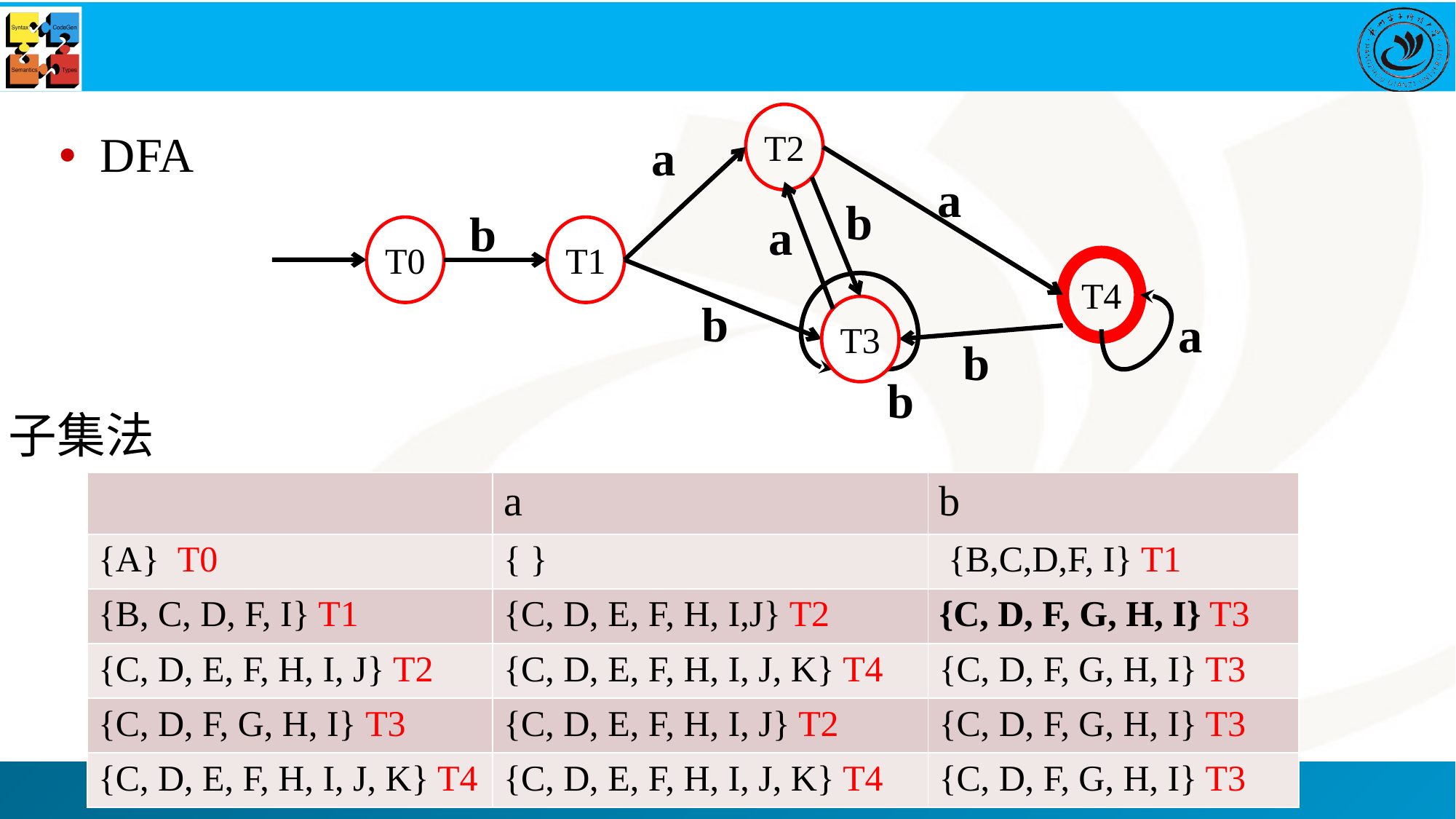

T2
a
a
b
b
a
T1
T0
T4
b
T3
a
b
b
DFA
子集法
|  | a | b |
| --- | --- | --- |
| {A} T0 | { } | {B,C,D,F, I} T1 |
| {B, C, D, F, I} T1 | {C, D, E, F, H, I,J} T2 | {C, D, F, G, H, I} T3 |
| {C, D, E, F, H, I, J} T2 | {C, D, E, F, H, I, J, K} T4 | {C, D, F, G, H, I} T3 |
| {C, D, F, G, H, I} T3 | {C, D, E, F, H, I, J} T2 | {C, D, F, G, H, I} T3 |
| {C, D, E, F, H, I, J, K} T4 | {C, D, E, F, H, I, J, K} T4 | {C, D, F, G, H, I} T3 |
11